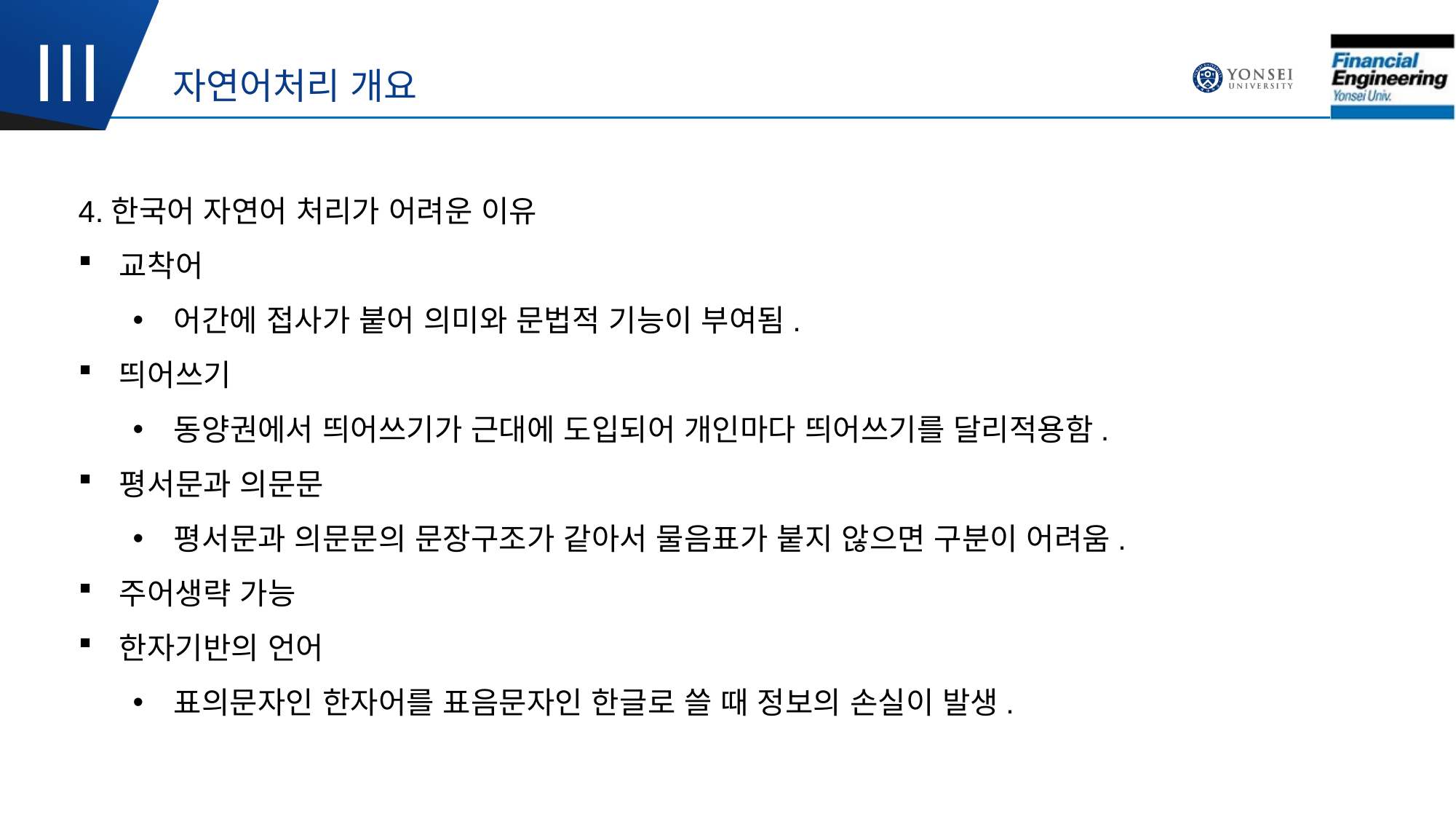

III

자연어처리 개요
4.한국어 자연어 처리가 어려운 이유
교착어
어간에 접사가 붙어 의미와 문법적 기능이 부여됨.
띄어쓰기
동양권에서 띄어쓰기가 근대에 도입되어 개인마다 띄어쓰기를 달리적용함.
평서문과 의문문
평서문과 의문문의 문장구조가 같아서 물음표가 붙지 않으면 구분이 어려움.
주어생략 가능
한자기반의 언어
표의문자인 한자어를 표음문자인 한글로 쓸 때 정보의 손실이 발생.